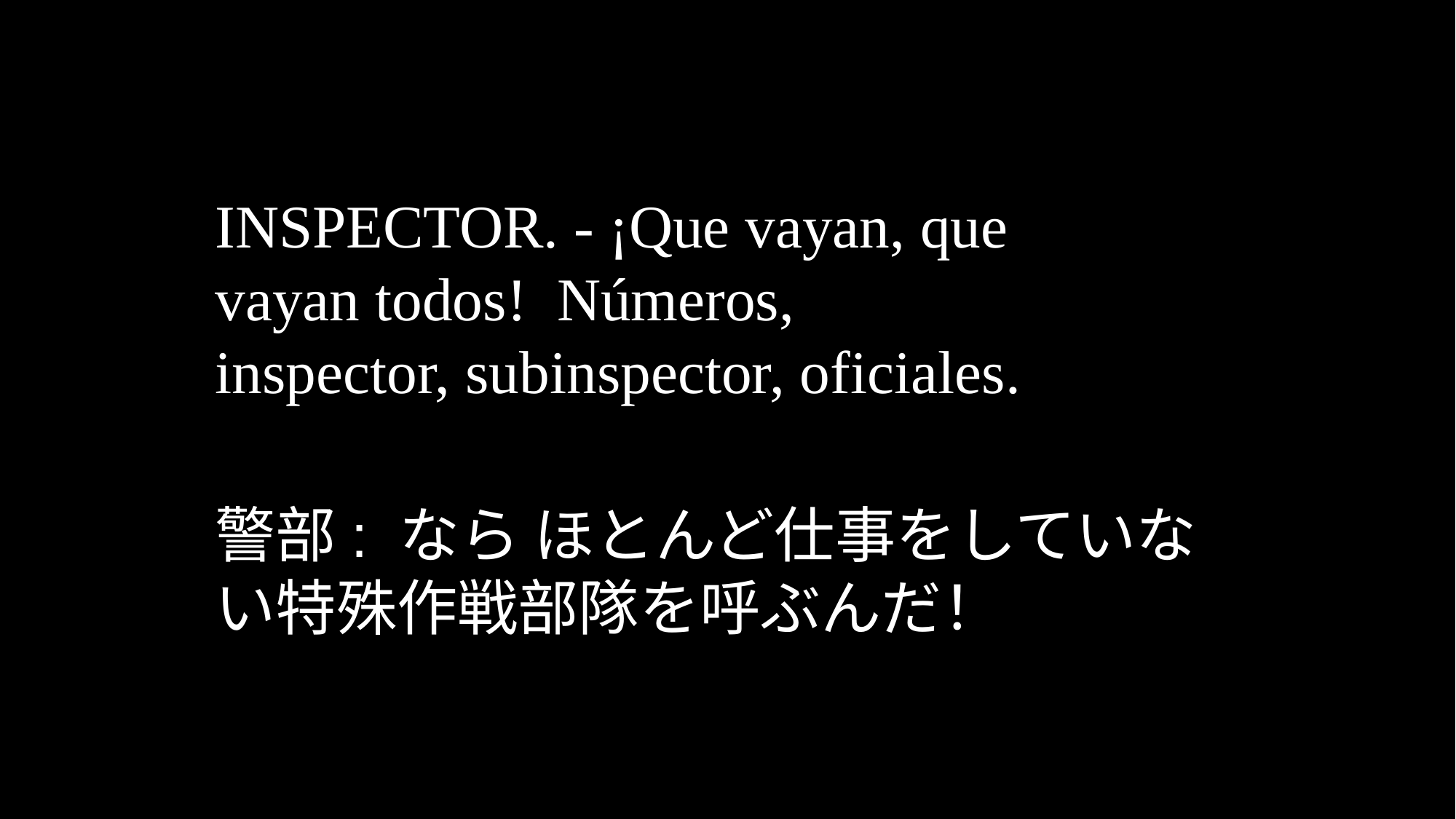

INSPECTOR. - ¡Que vayan, que vayan todos!  Números, inspector, subinspector, oficiales.

警部: なら ほとんど仕事をしていない特殊作戦部隊を呼ぶんだ！